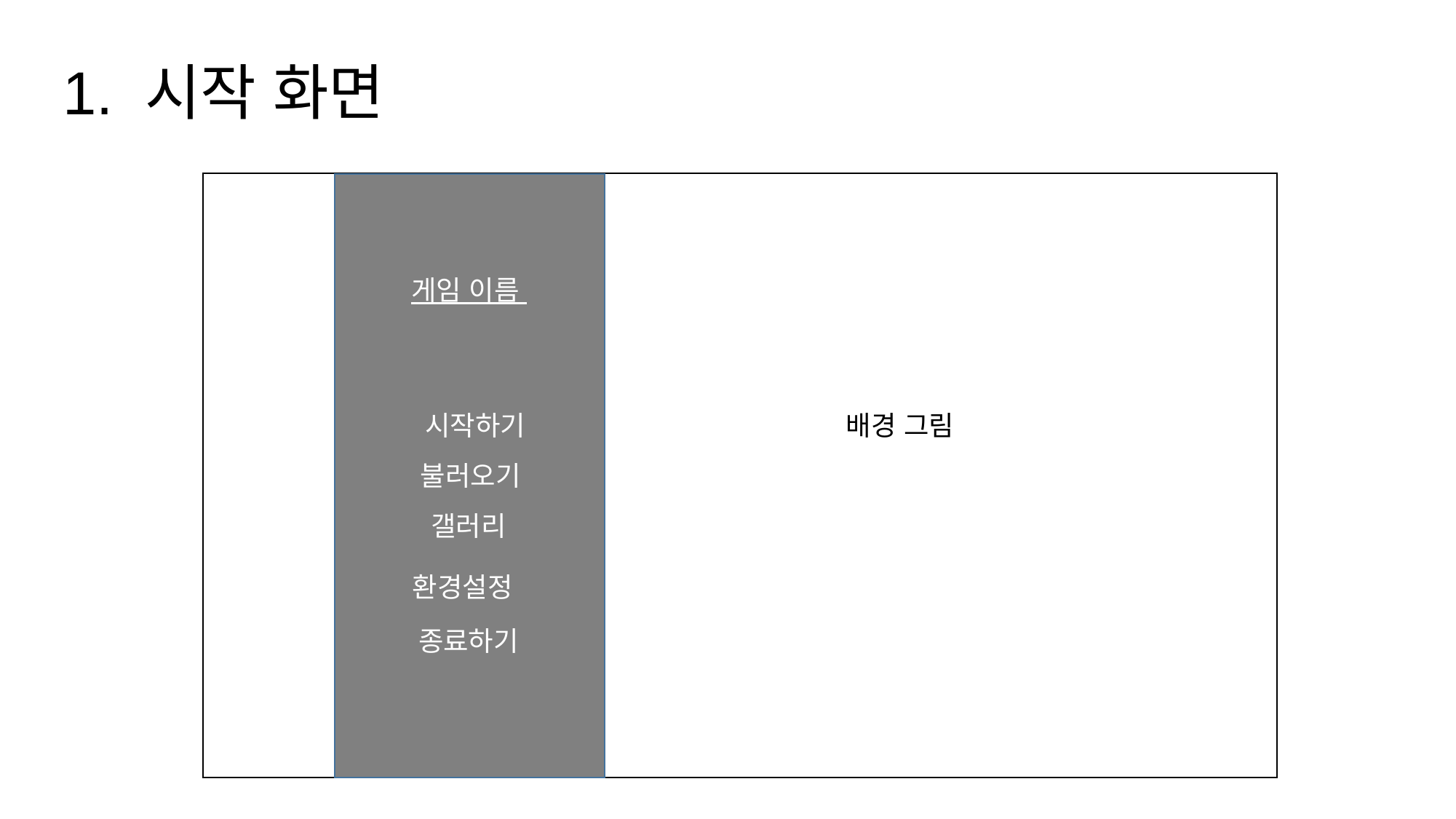

# 1. 시작 화면

게임 이름

 시작하기
배경 그림
불러오기
갤러리
환경설정
종료하기